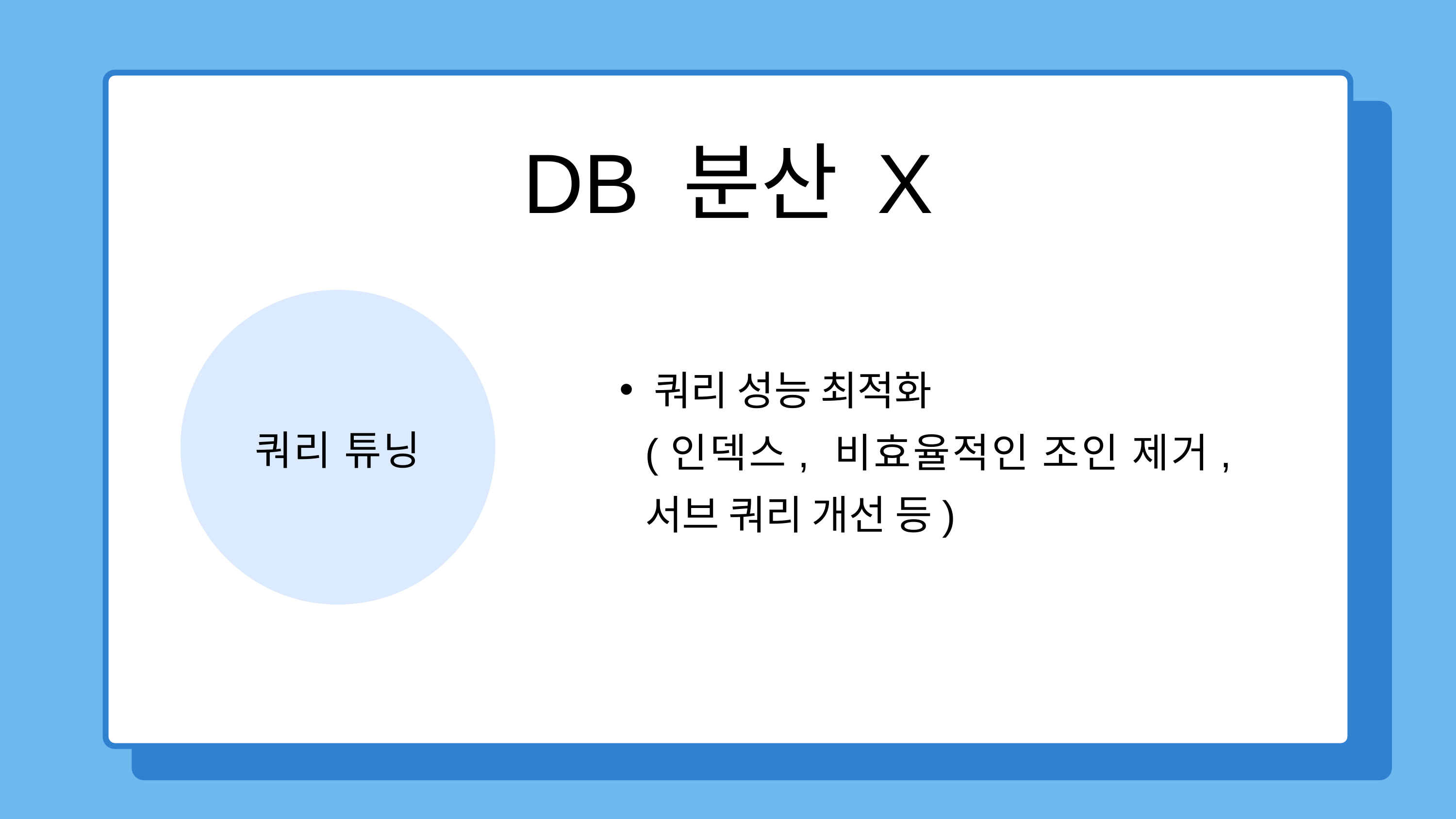

DB 분산 X

쿼리 성능 최적화
(인덱스, 비효율적인 조인 제거, 서브 쿼리 개선 등)
쿼리 튜닝